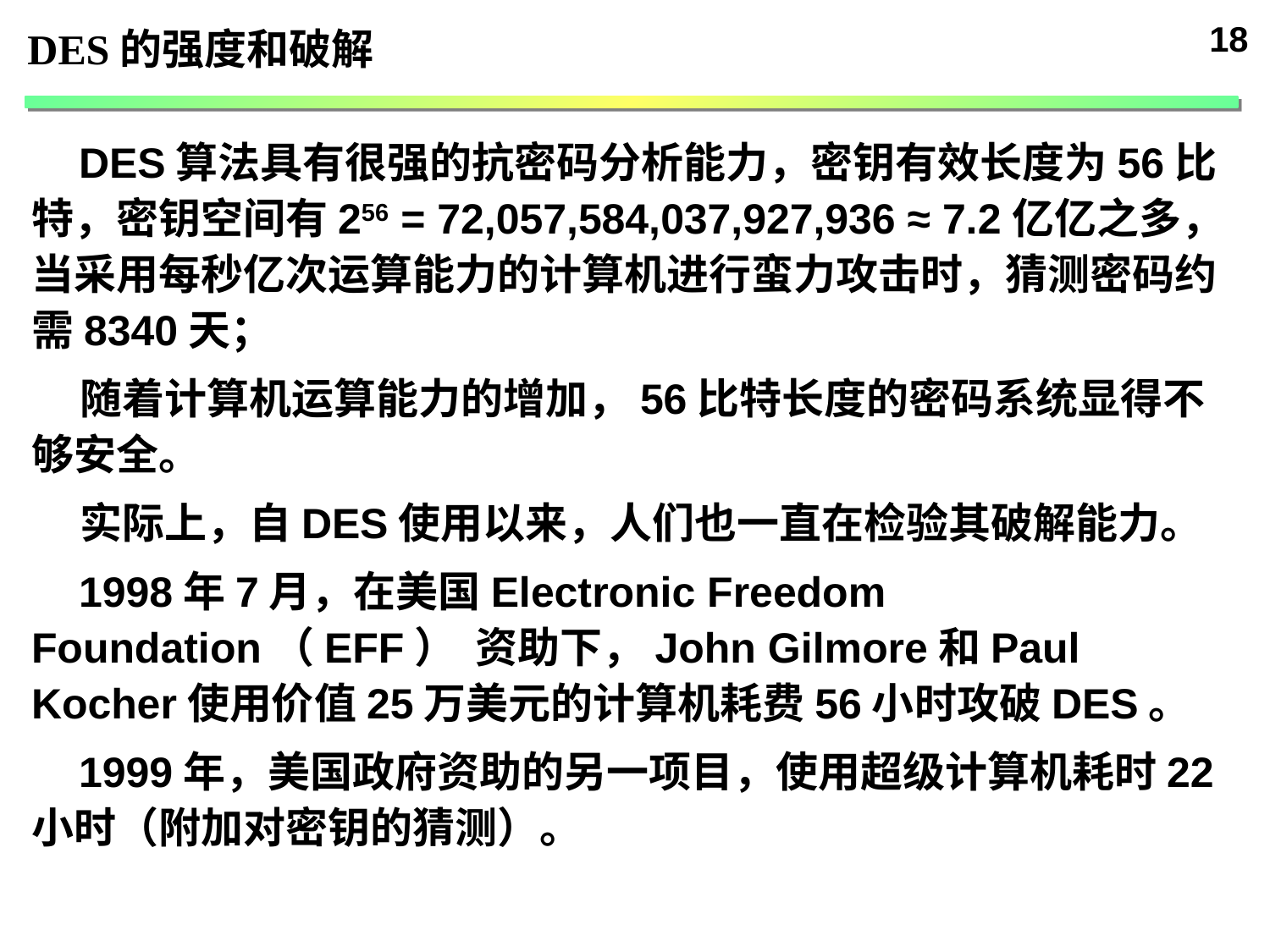

18
DES的强度和破解

    DES算法具有很强的抗密码分析能力，密钥有效长度为56比特，密钥空间有256 = 72,057,584,037,927,936 ≈ 7.2亿亿之多，当采用每秒亿次运算能力的计算机进行蛮力攻击时，猜测密码约需8340天；
    随着计算机运算能力的增加，56比特长度的密码系统显得不够安全。
    实际上，自DES使用以来，人们也一直在检验其破解能力。
    1998年7月，在美国Electronic Freedom Foundation（EFF）  资助下，John Gilmore和Paul Kocher使用价值25万美元的计算机耗费56小时攻破DES。
    1999年，美国政府资助的另一项目，使用超级计算机耗时22小时（附加对密钥的猜测）。